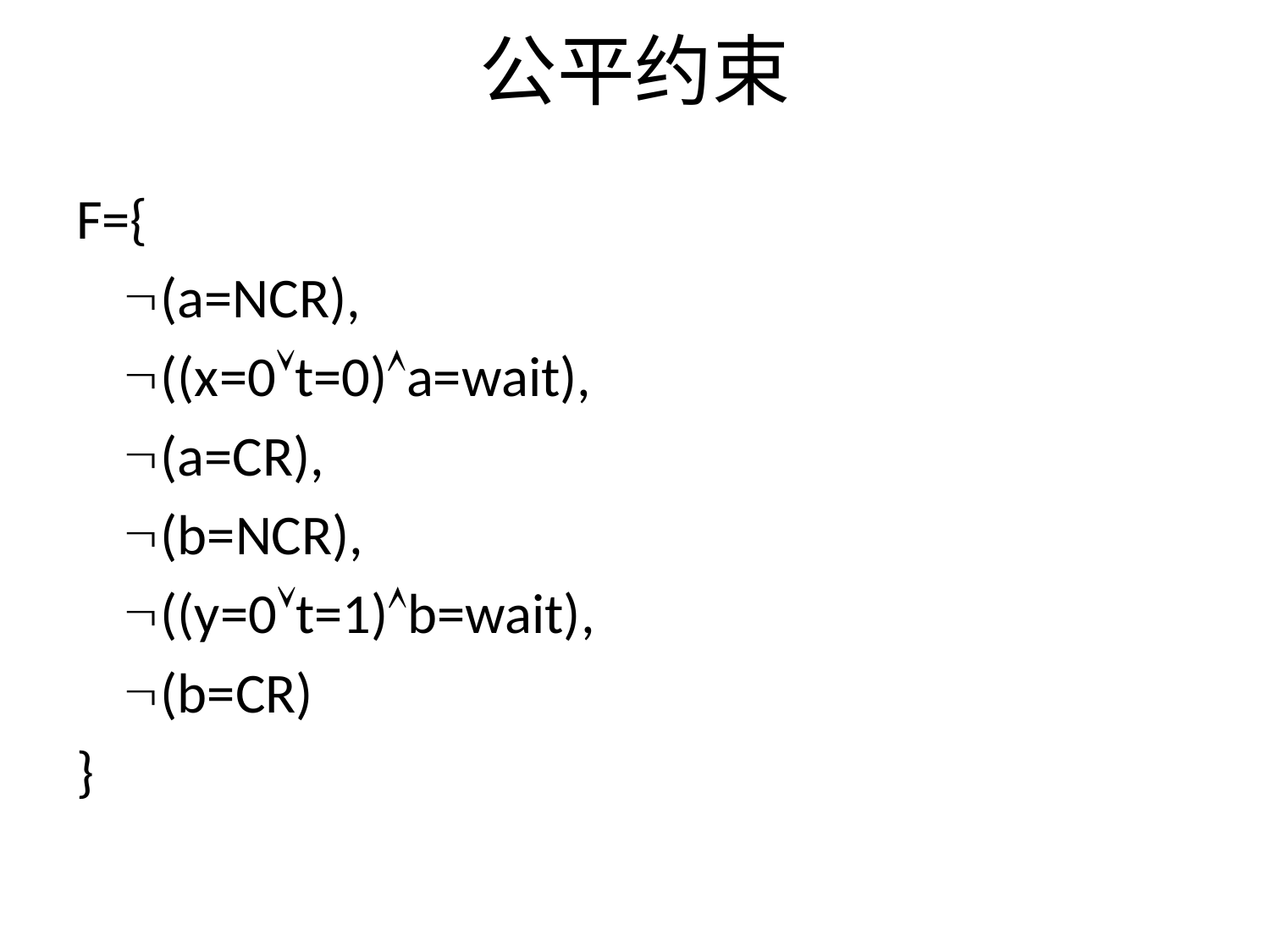

公平约束
F={
	¬(a=NCR),
	¬((x=0∨t=0)∧a=wait),
	¬(a=CR),
	¬(b=NCR),
	¬((y=0∨t=1)∧b=wait),
	¬(b=CR)
}